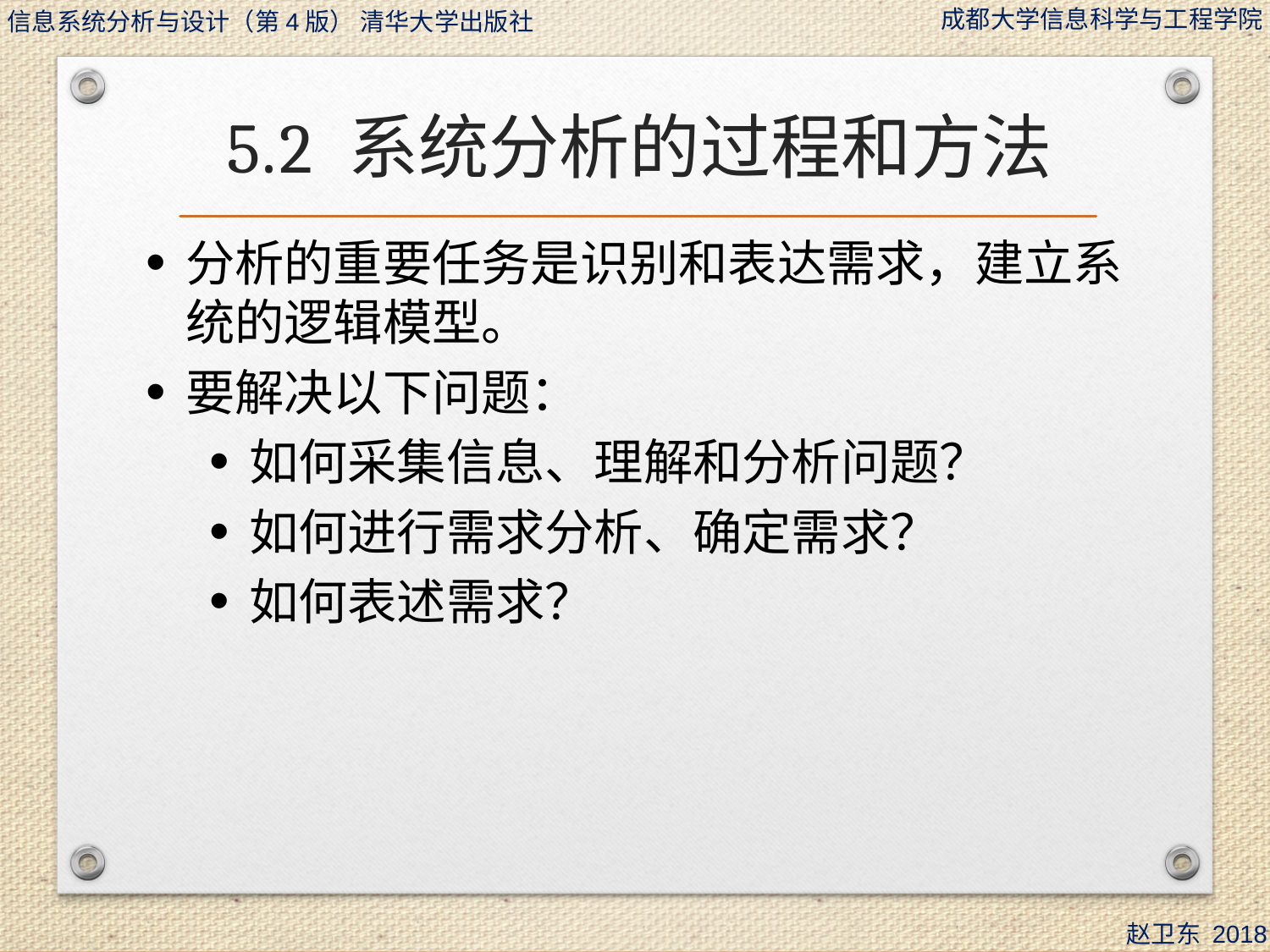

# 5.2 系统分析的过程和方法
分析的重要任务是识别和表达需求，建立系统的逻辑模型。
要解决以下问题：
如何采集信息、理解和分析问题？
如何进行需求分析、确定需求？
如何表述需求？